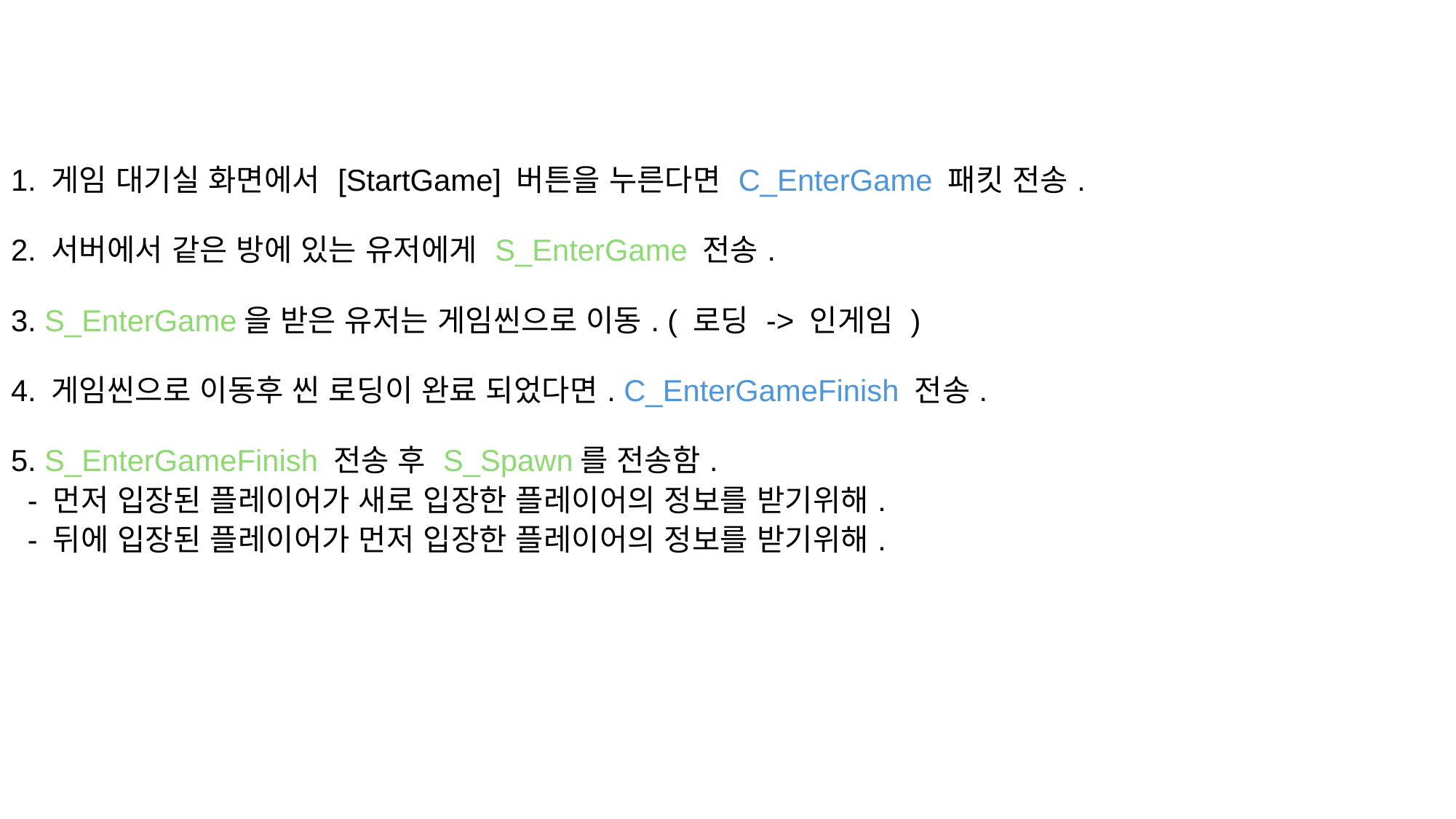

1. 게임 대기실 화면에서 [StartGame] 버튼을 누른다면 C_EnterGame 패킷 전송.
2. 서버에서 같은 방에 있는 유저에게 S_EnterGame 전송.
3. S_EnterGame을 받은 유저는 게임씬으로 이동. ( 로딩 -> 인게임 )
4. 게임씬으로 이동후 씬 로딩이 완료 되었다면. C_EnterGameFinish 전송.
5. S_EnterGameFinish 전송 후 S_Spawn를 전송함.
  - 먼저 입장된 플레이어가 새로 입장한 플레이어의 정보를 받기위해.
  - 뒤에 입장된 플레이어가 먼저 입장한 플레이어의 정보를 받기위해.